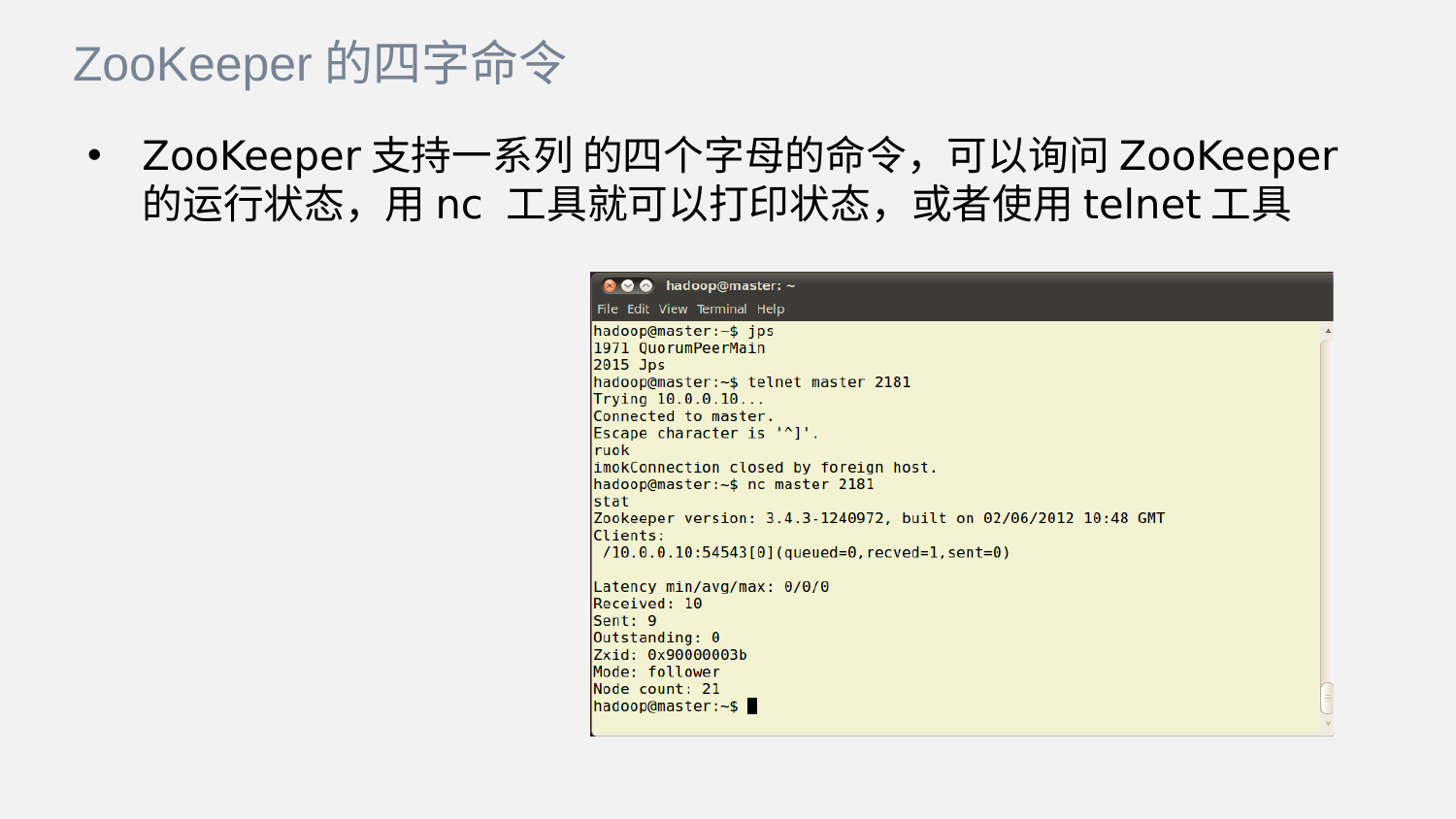

ZooKeeper的四字命令
ZooKeeper支持一系列 的四个字母的命令，可以询问ZooKeeper的运行状态，用nc 工具就可以打印状态，或者使用telnet工具